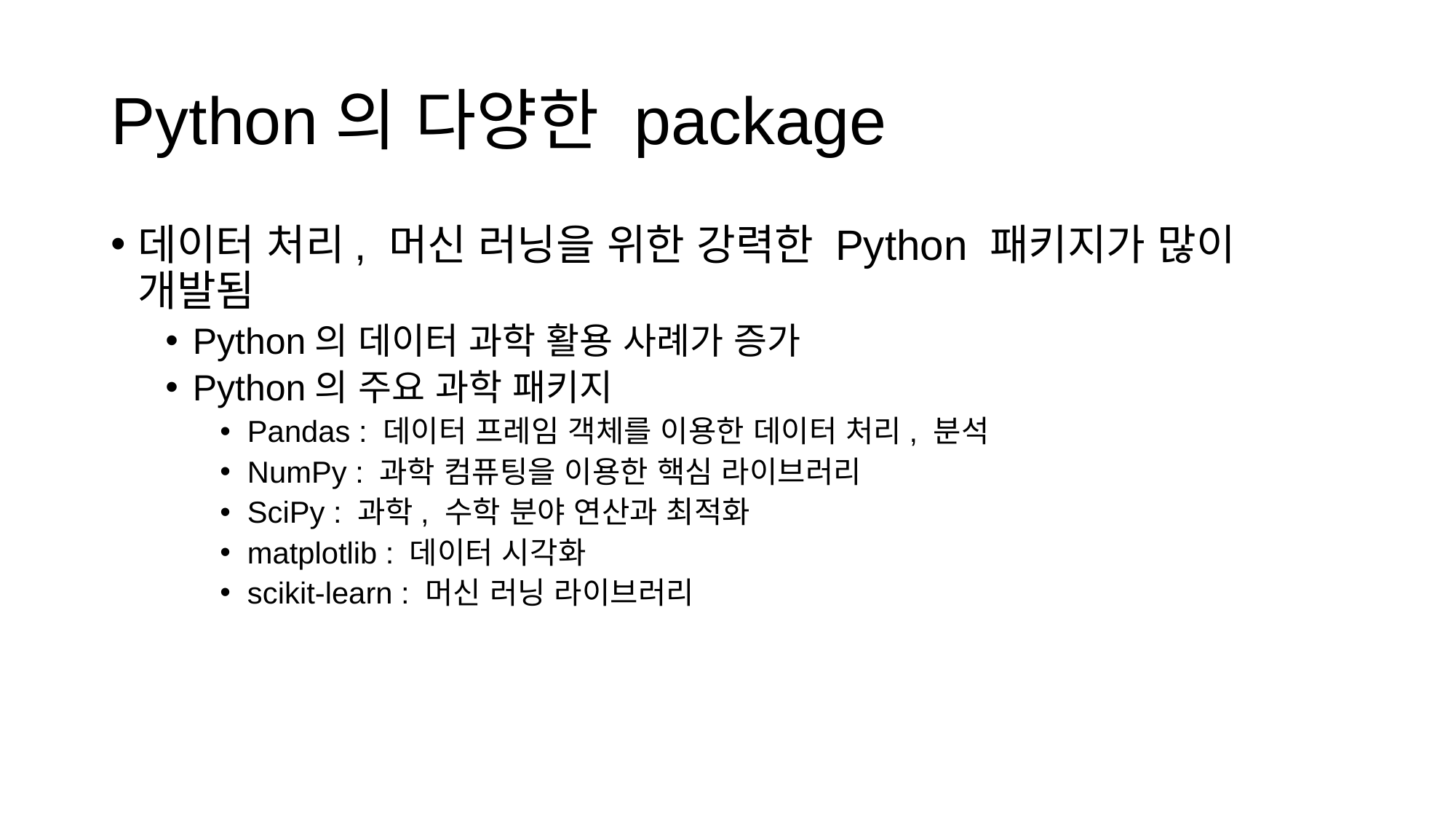

# Python의 다양한 package
데이터 처리, 머신 러닝을 위한 강력한 Python 패키지가 많이 개발됨
Python의 데이터 과학 활용 사례가 증가
Python의 주요 과학 패키지
Pandas : 데이터 프레임 객체를 이용한 데이터 처리, 분석
NumPy : 과학 컴퓨팅을 이용한 핵심 라이브러리
SciPy : 과학, 수학 분야 연산과 최적화
matplotlib : 데이터 시각화
scikit-learn : 머신 러닝 라이브러리